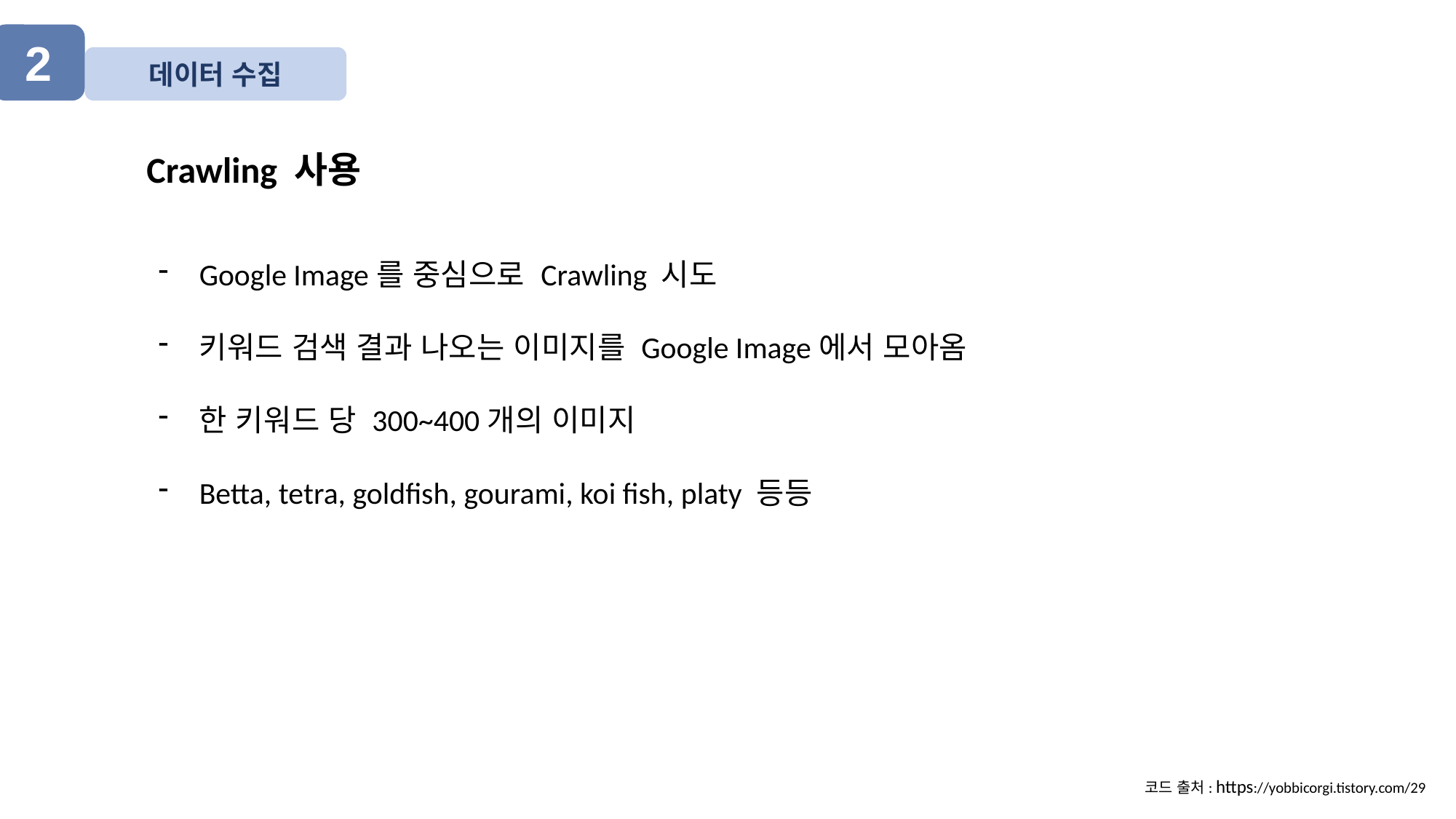

2

데이터 수집
Crawling 사용
Google Image를 중심으로 Crawling 시도

키워드 검색 결과 나오는 이미지를 Google Image에서 모아옴

한 키워드 당 300~400개의 이미지

Betta, tetra, goldfish, gourami, koi fish, platy 등등
코드 출처: https://yobbicorgi.tistory.com/29